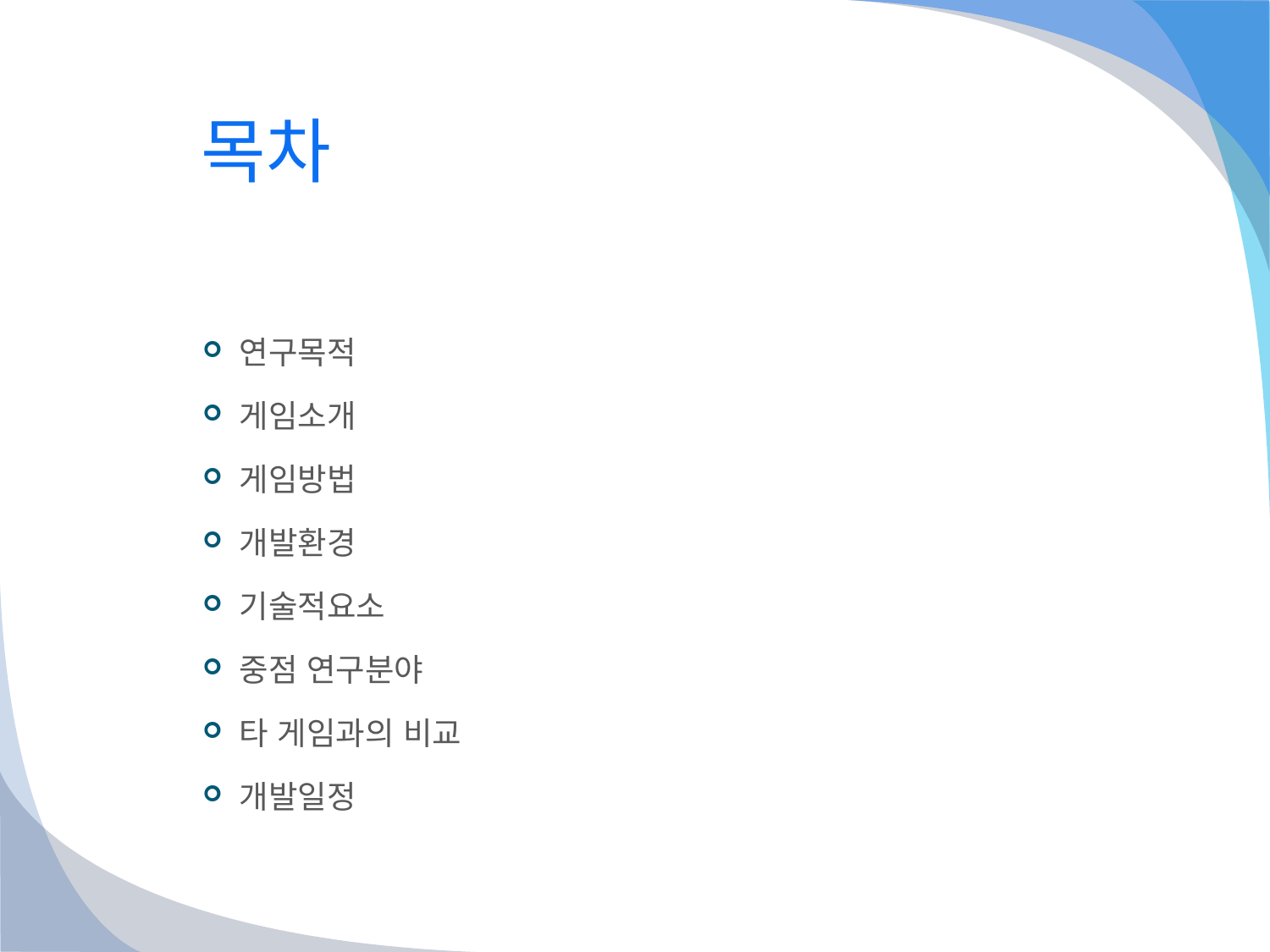

# 목차
연구목적
게임소개
게임방법
개발환경
기술적요소
중점 연구분야
타 게임과의 비교
개발일정